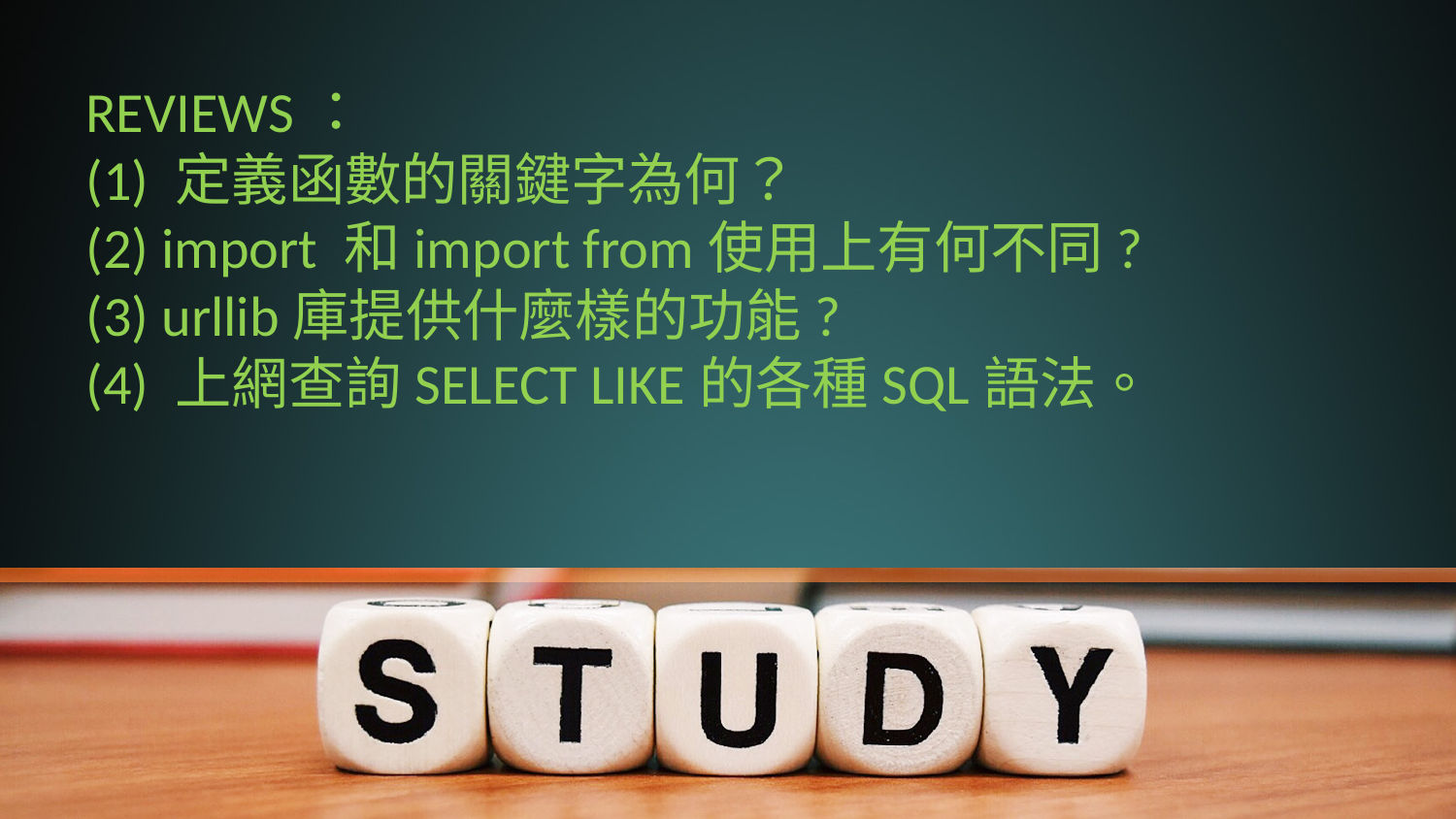

REVIEWS：
(1) 定義函數的關鍵字為何？
(2) import 和import from使用上有何不同?
(3) urllib庫提供什麼樣的功能?
(4) 上網查詢SELECT LIKE的各種SQL語法。